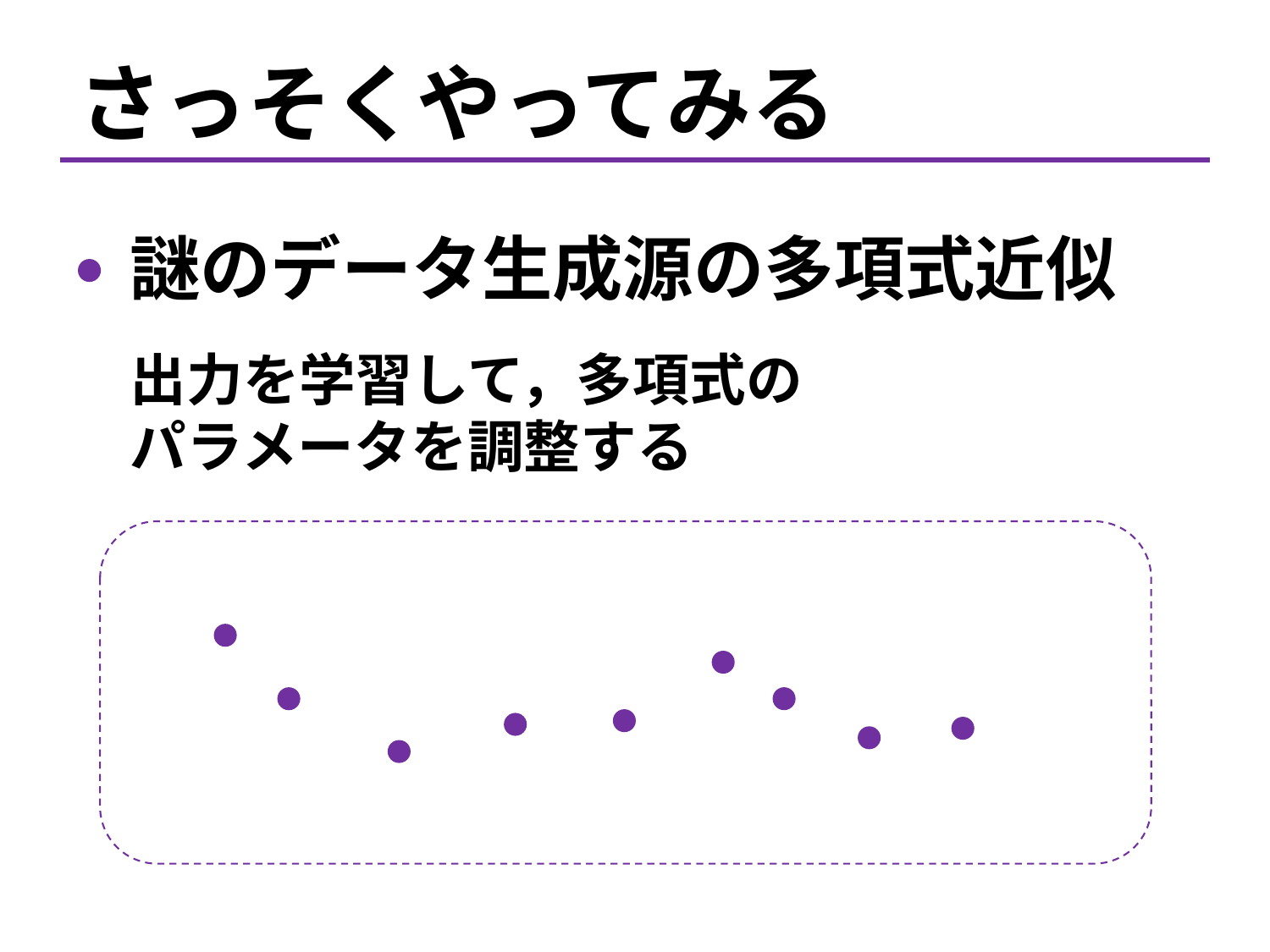

さっそくやってみる
謎のデータ生成源の多項式近似

出力を学習して，多項式の
パラメータを調整する